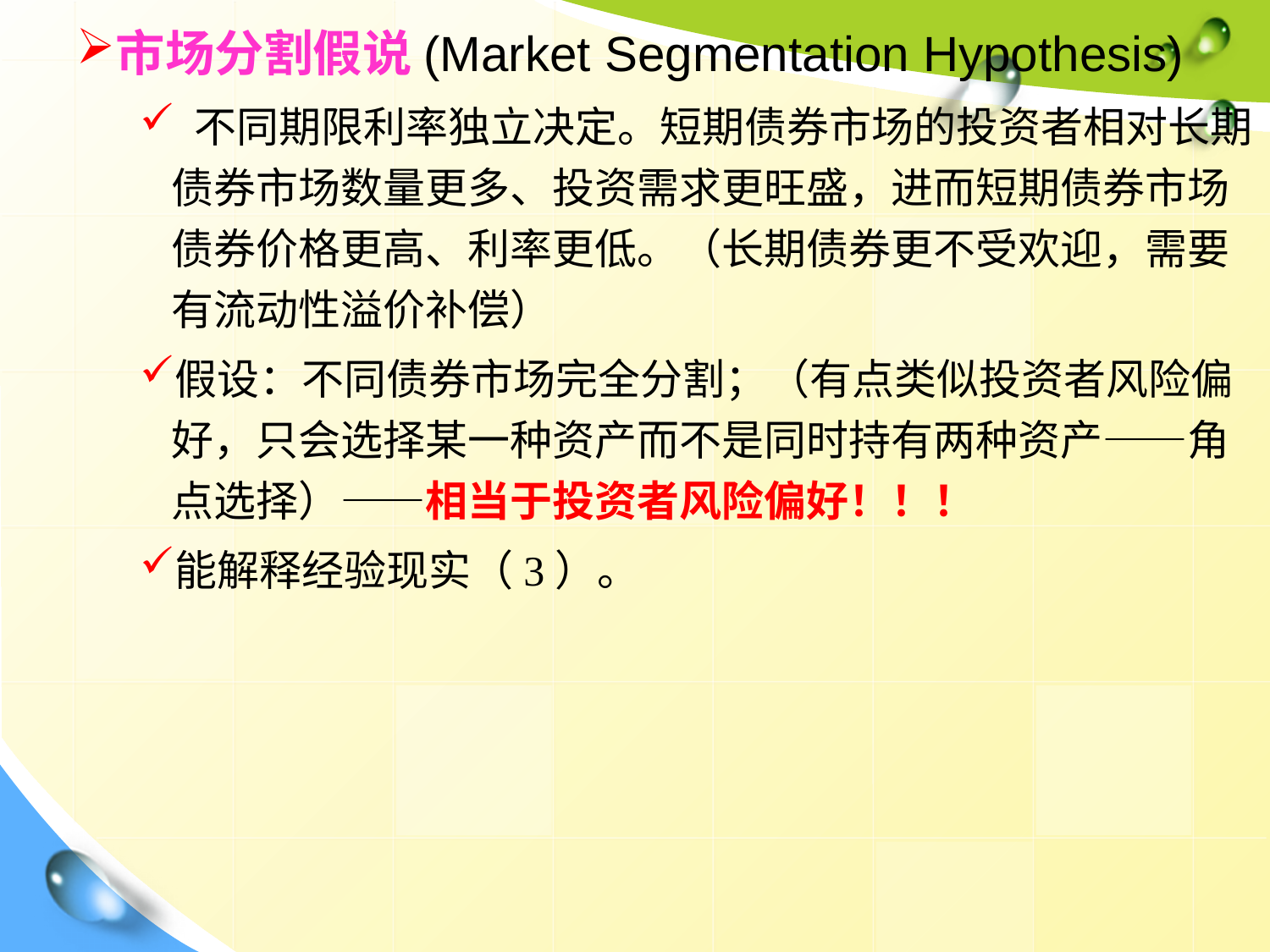

市场分割假说(Market Segmentation Hypothesis)
 不同期限利率独立决定。短期债券市场的投资者相对长期债券市场数量更多、投资需求更旺盛，进而短期债券市场债券价格更高、利率更低。（长期债券更不受欢迎，需要有流动性溢价补偿）
假设：不同债券市场完全分割；（有点类似投资者风险偏好，只会选择某一种资产而不是同时持有两种资产——角点选择）——相当于投资者风险偏好！！！
能解释经验现实（3）。